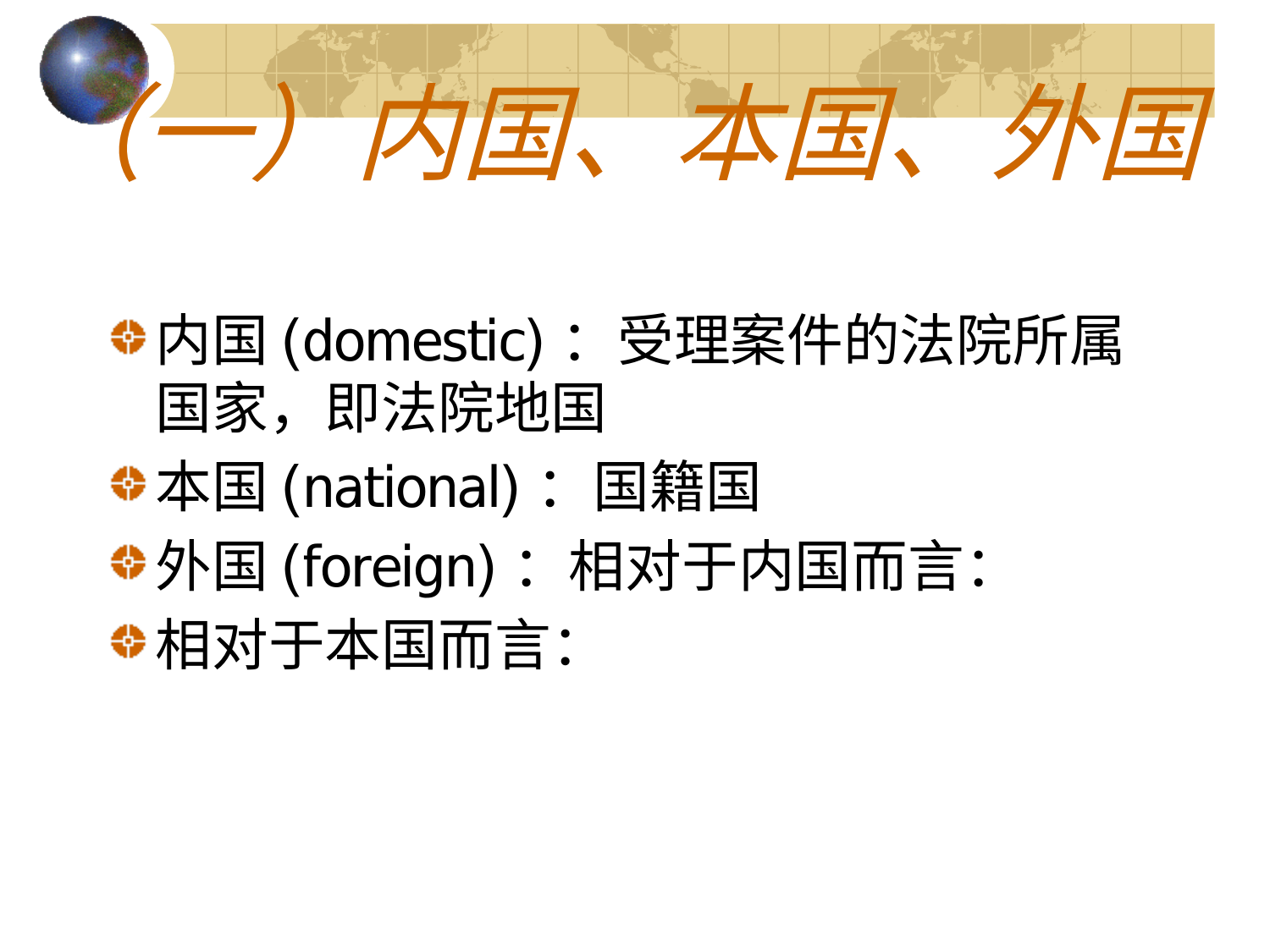

# （一）内国、本国、外国
内国(domestic)：受理案件的法院所属国家，即法院地国
本国(national)：国籍国
外国(foreign)：相对于内国而言：
相对于本国而言：